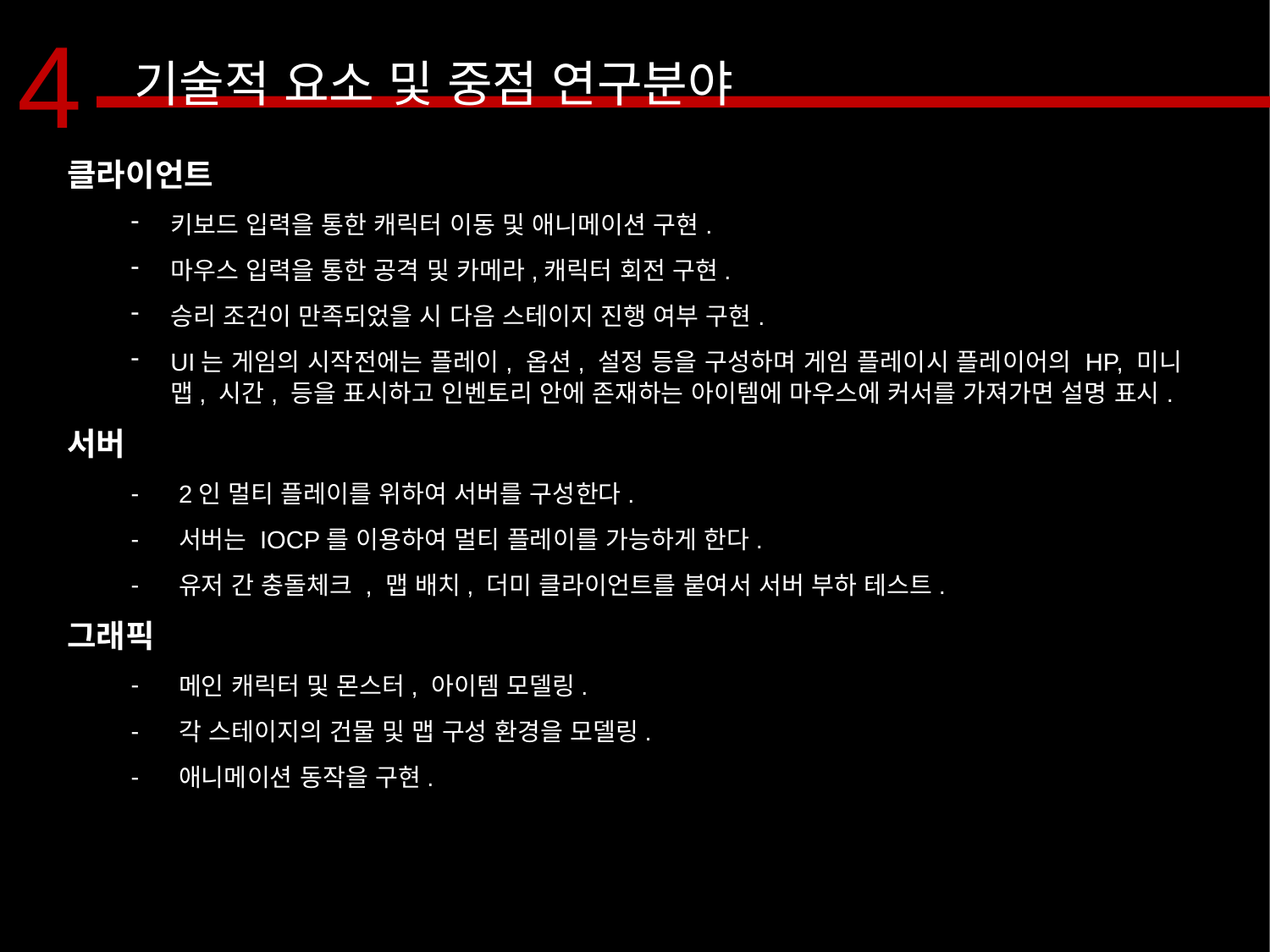

4
기술적 요소 및 중점 연구분야

클라이언트
키보드 입력을 통한 캐릭터 이동 및 애니메이션 구현.
마우스 입력을 통한 공격 및 카메라,캐릭터 회전 구현.
승리 조건이 만족되었을 시 다음 스테이지 진행 여부 구현.
UI는 게임의 시작전에는 플레이, 옵션, 설정 등을 구성하며 게임 플레이시 플레이어의 HP, 미니 맵, 시간, 등을 표시하고 인벤토리 안에 존재하는 아이템에 마우스에 커서를 가져가면 설명 표시.
서버
2인 멀티 플레이를 위하여 서버를 구성한다.
서버는 IOCP를 이용하여 멀티 플레이를 가능하게 한다.
유저 간 충돌체크 , 맵 배치, 더미 클라이언트를 붙여서 서버 부하 테스트.
그래픽
메인 캐릭터 및 몬스터, 아이템 모델링.
각 스테이지의 건물 및 맵 구성 환경을 모델링.
애니메이션 동작을 구현.